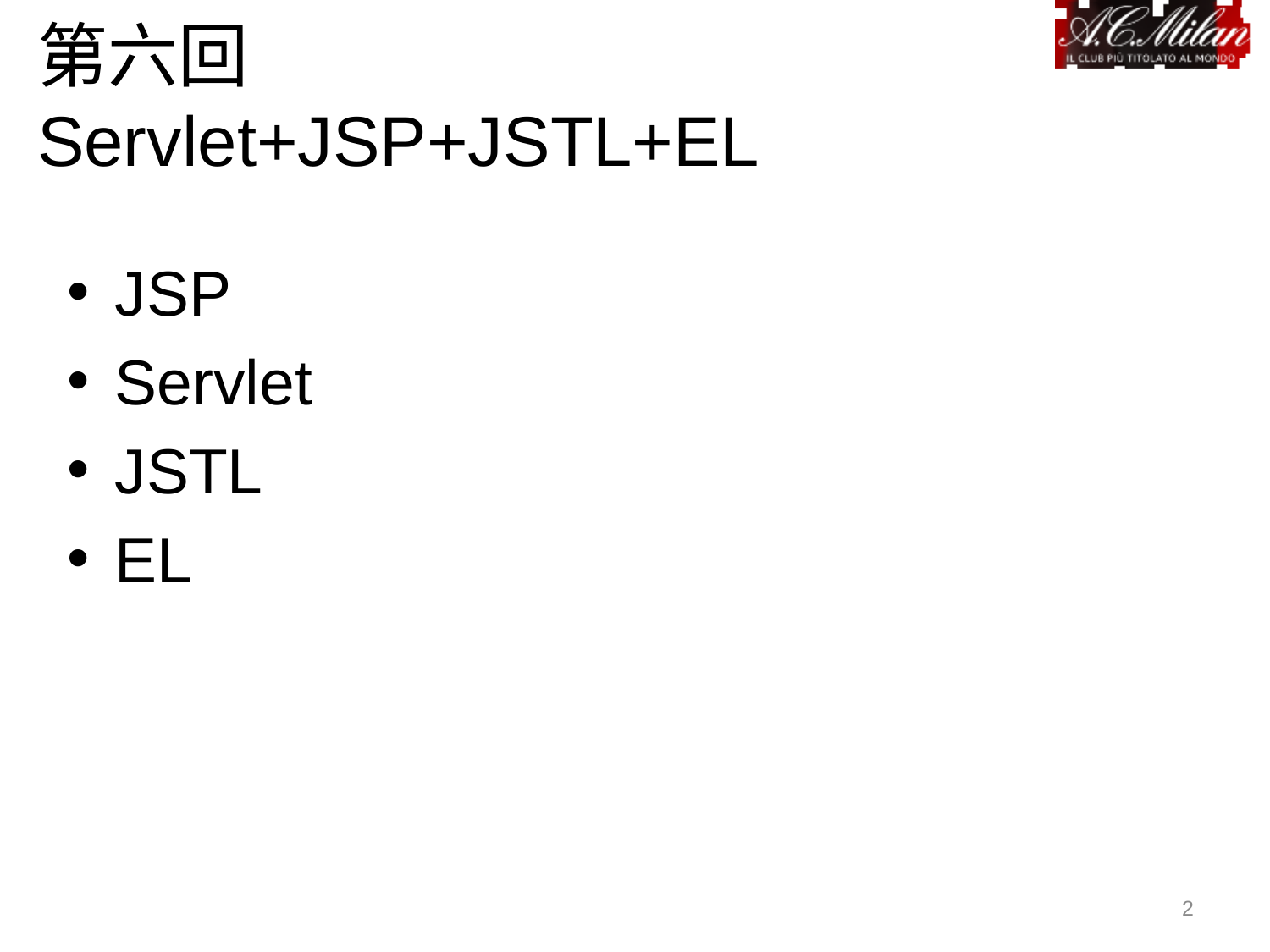

第六回  Servlet+JSP+JSTL+EL
JSP
Servlet
JSTL
EL
2